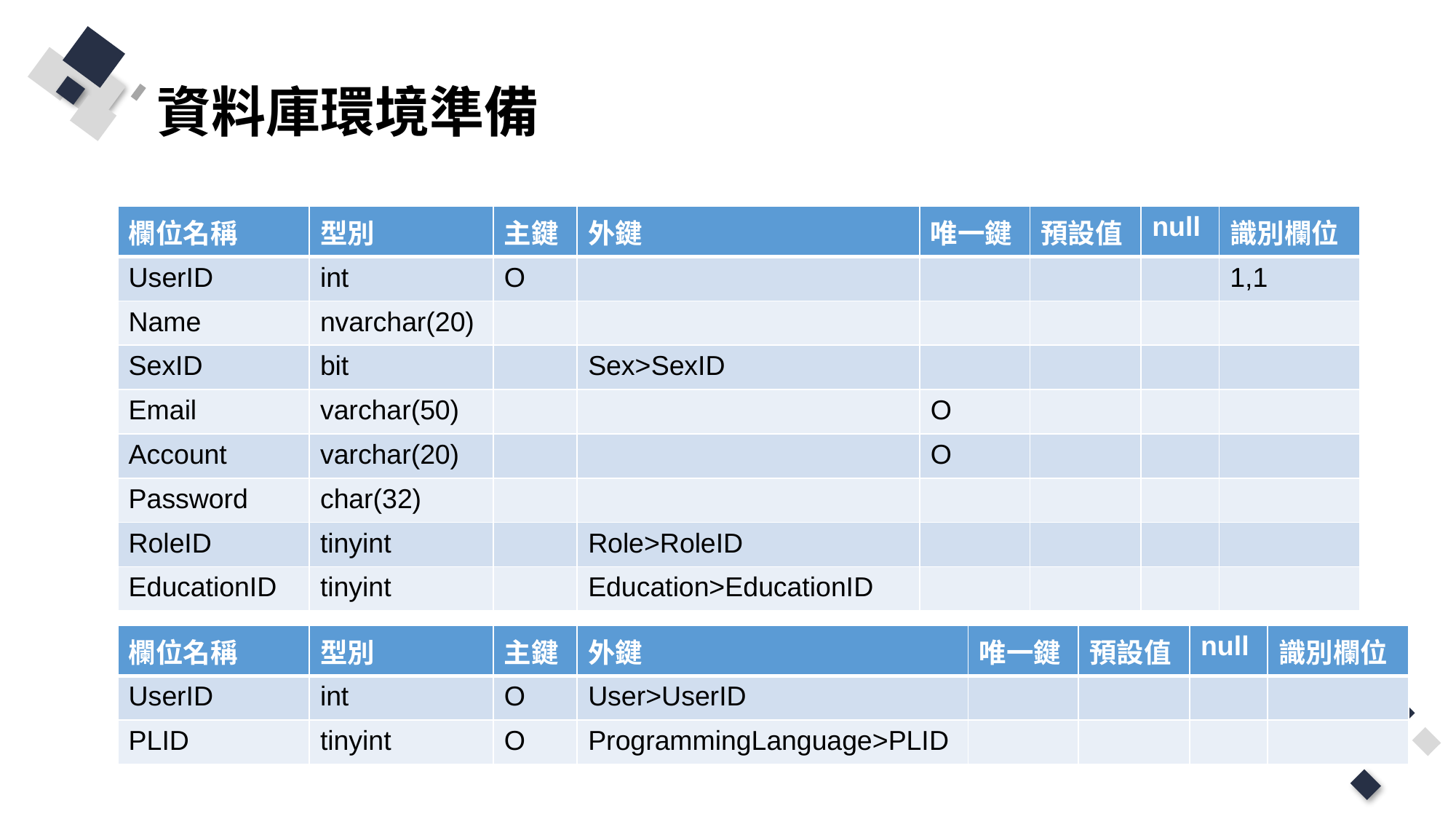

# 資料庫環境準備
| 欄位名稱 | 型別 | 主鍵 | 外鍵 | 唯一鍵 | 預設值 | null | 識別欄位 |
| --- | --- | --- | --- | --- | --- | --- | --- |
| UserID | int | O |  |  |  |  | 1,1 |
| Name | nvarchar(20) |  |  |  |  |  |  |
| SexID | bit |  | Sex>SexID |  |  |  |  |
| Email | varchar(50) |  |  | O |  |  |  |
| Account | varchar(20) |  |  | O |  |  |  |
| Password | char(32) |  |  |  |  |  |  |
| RoleID | tinyint |  | Role>RoleID |  |  |  |  |
| EducationID | tinyint |  | Education>EducationID |  |  |  |  |
| 欄位名稱 | 型別 | 主鍵 | 外鍵 | 唯一鍵 | 預設值 | null | 識別欄位 |
| --- | --- | --- | --- | --- | --- | --- | --- |
| UserID | int | O | User>UserID |  |  |  |  |
| PLID | tinyint | O | ProgrammingLanguage>PLID |  |  |  |  |